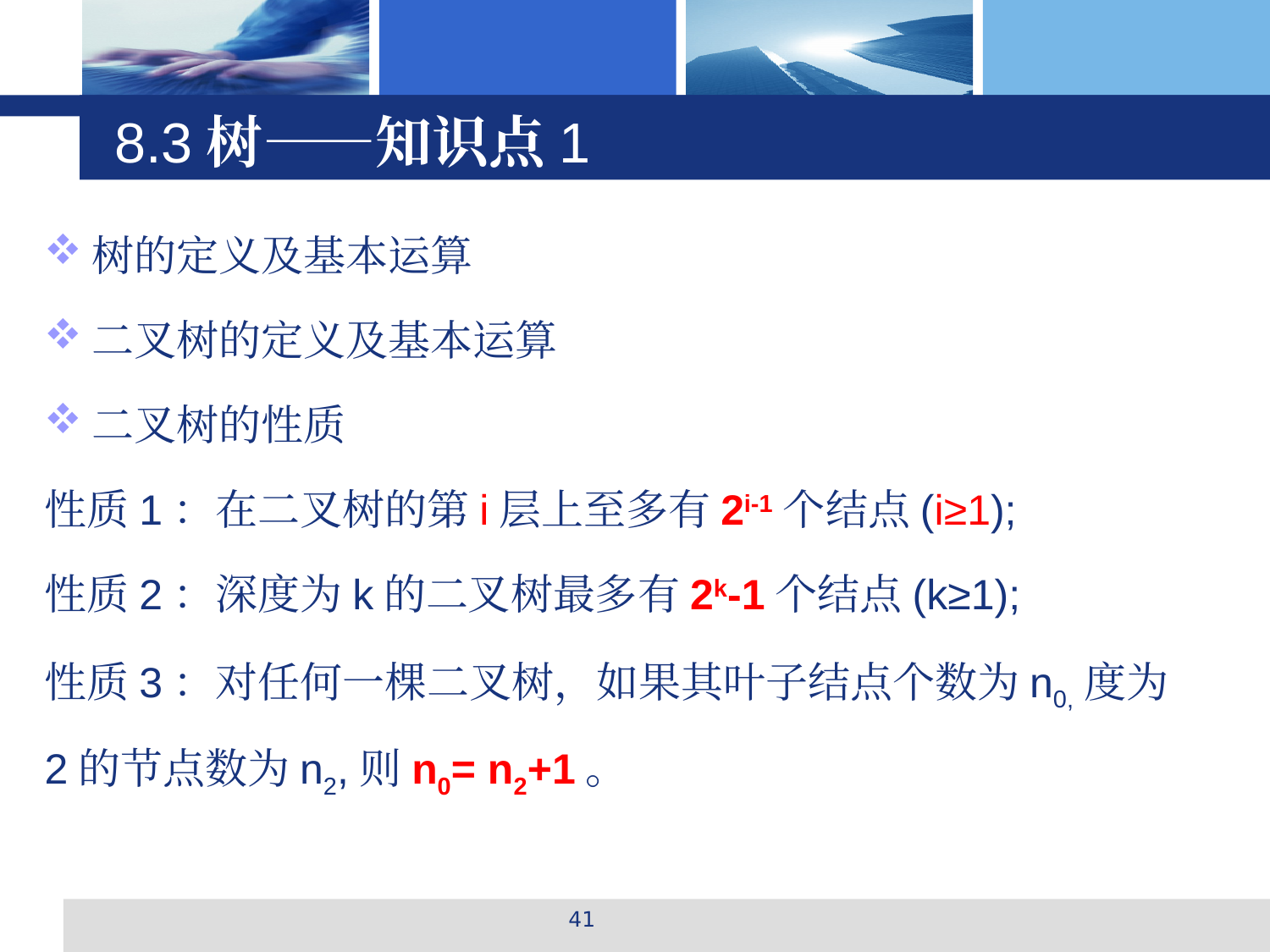

# 8.3树——知识点1
树的定义及基本运算
二叉树的定义及基本运算
二叉树的性质
性质1：在二叉树的第i层上至多有2i-1个结点(i≥1);
性质2：深度为k的二叉树最多有2k-1个结点(k≥1);
性质3：对任何一棵二叉树，如果其叶子结点个数为n0,度为2的节点数为n2,则n0= n2+1。

41